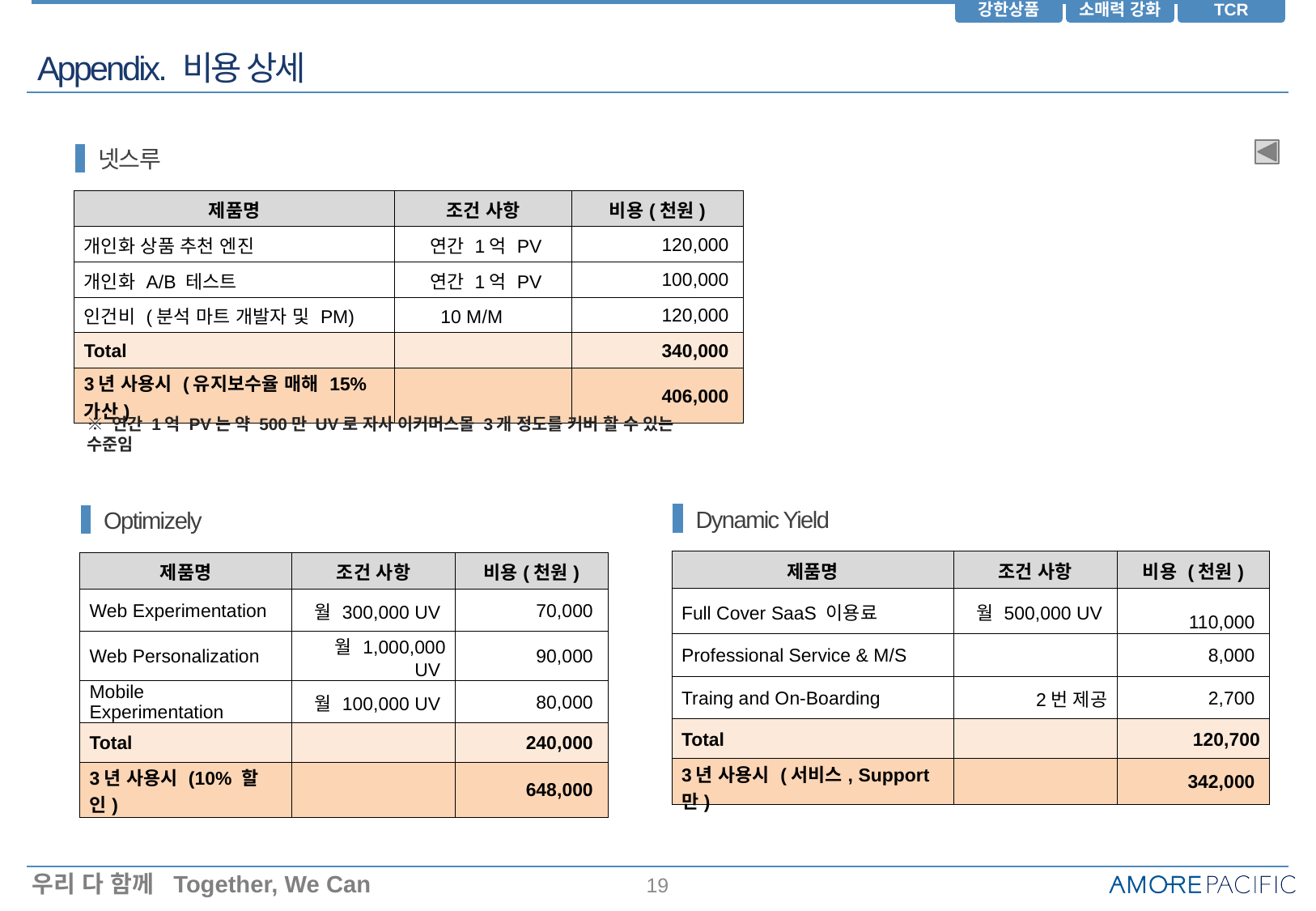

# Appendix. 비용 상세
넷스루

| 제품명 | 조건 사항 | 비용(천원) |
| --- | --- | --- |
| 개인화 상품 추천 엔진 | 연간 1억 PV | 120,000 |
| 개인화 A/B 테스트 | 연간 1억 PV | 100,000 |
| 인건비 (분석 마트 개발자 및 PM) | 10 M/M | 120,000 |
| Total |  | 340,000 |
| 3년 사용시 (유지보수율 매해 15% 가산) |  | 406,000 |
※ 연간 1억 PV는 약 500만 UV로 자사 이커머스몰 3개 정도를 커버 할 수 있는 수준임
Dynamic Yield
Optimizely
| 제품명 | 조건 사항 | 비용 (천원) |
| --- | --- | --- |
| Full Cover SaaS 이용료 | 월 500,000 UV | 110,000 |
| Professional Service & M/S |  | 8,000 |
| Traing and On-Boarding | 2번 제공 | 2,700 |
| Total |  | 120,700 |
| 3년 사용시 (서비스, Support만) |  | 342,000 |
| 제품명 | 조건 사항 | 비용(천원) |
| --- | --- | --- |
| Web Experimentation | 월 300,000 UV | 70,000 |
| Web Personalization | 월 1,000,000 UV | 90,000 |
| Mobile Experimentation | 월 100,000 UV | 80,000 |
| Total |  | 240,000 |
| 3년 사용시 (10% 할인) |  | 648,000 |
19